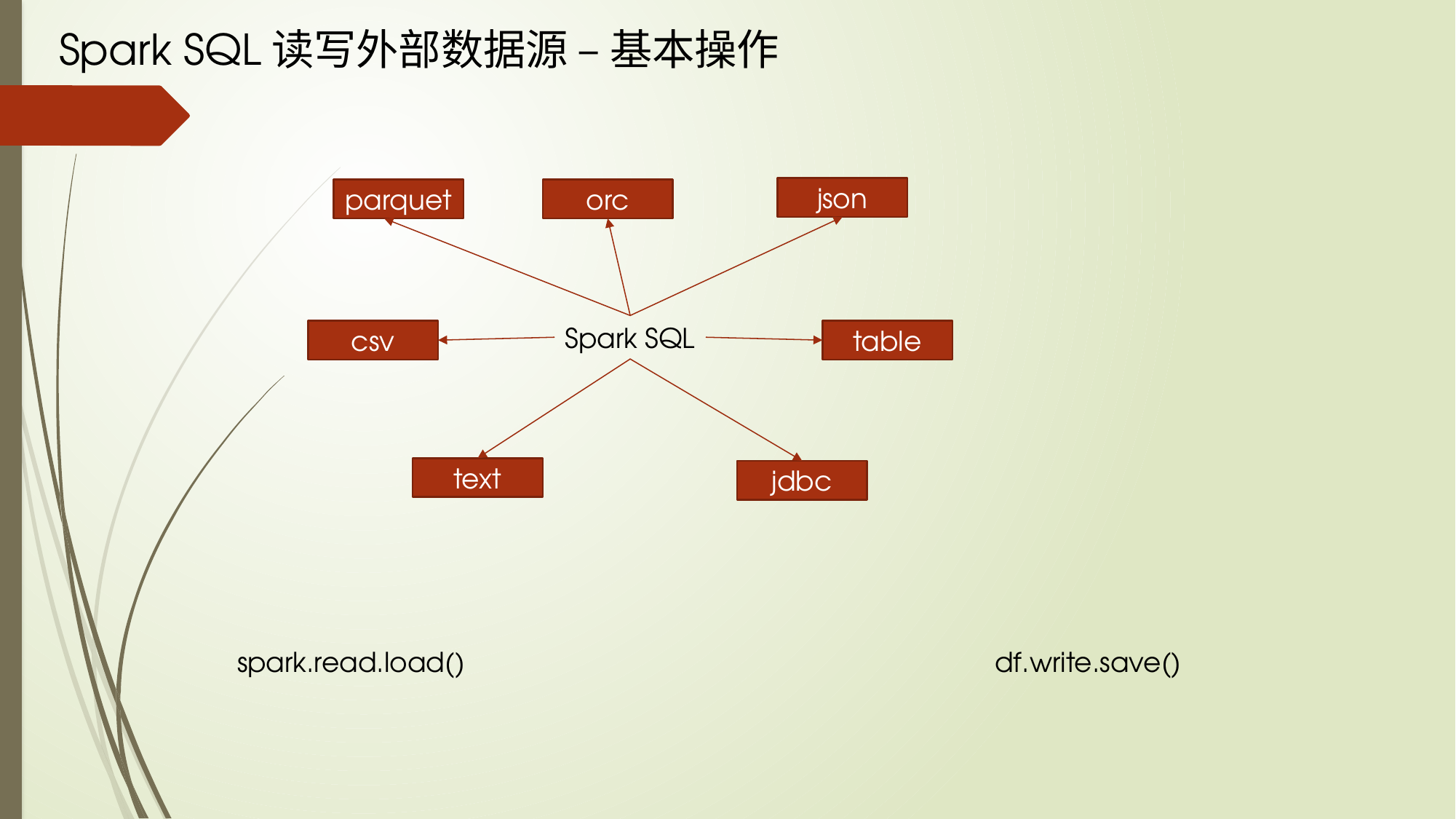

Spark SQL读写外部数据源 – 基本操作
json
parquet
orc
Spark SQL
csv
table
text
jdbc
spark.read.load()
df.write.save()